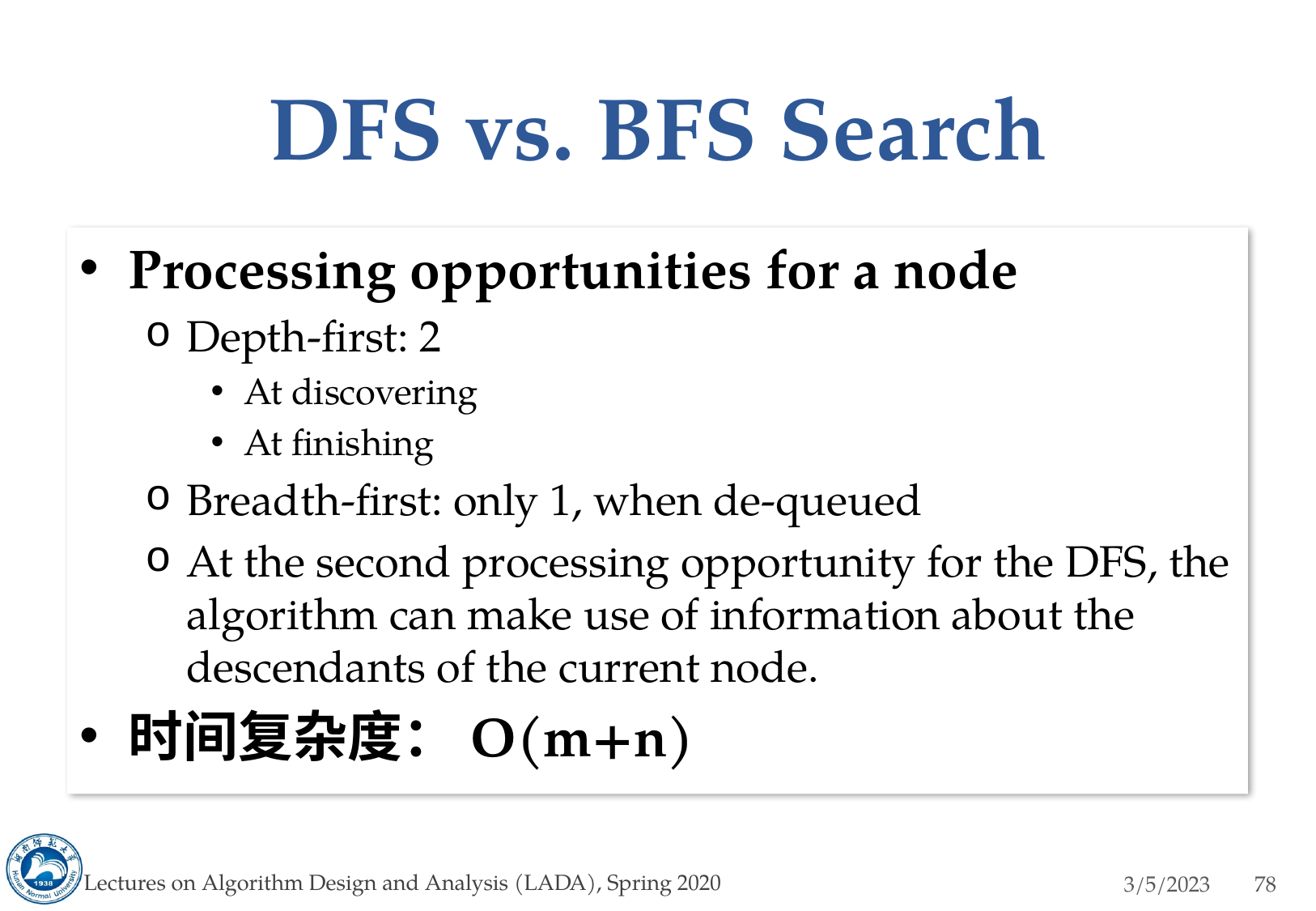

# DFS vs. BFS Search
Processing opportunities for a node
Depth-first: 2
At discovering
At finishing
Breadth-first: only 1, when de-queued
At the second processing opportunity for the DFS, the algorithm can make use of information about the descendants of the current node.
时间复杂度：O(m+n)
Lectures on Algorithm Design and Analysis (LADA), Spring 2020
3/5/2023
78